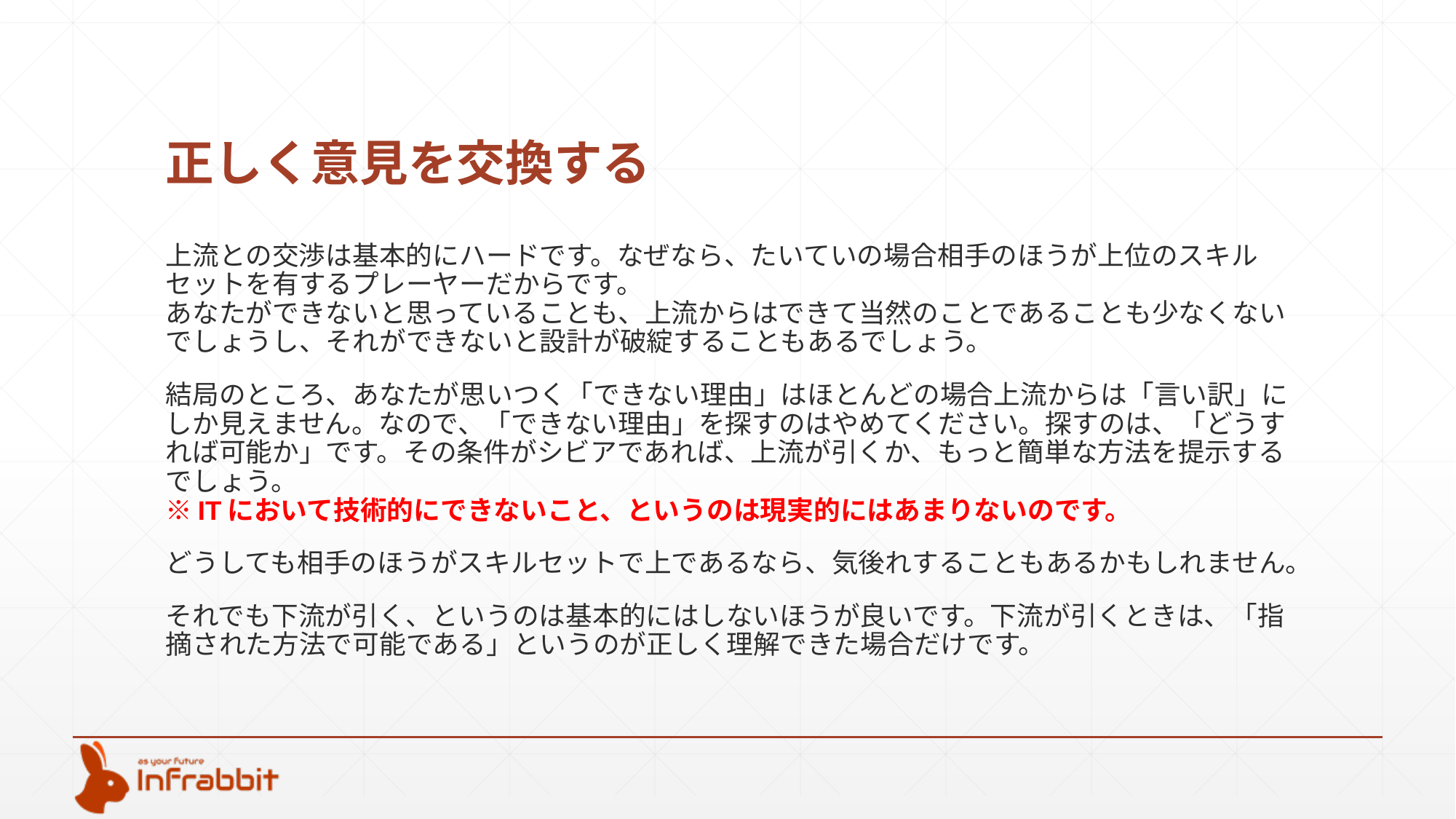

# 正しく意見を交換する
上流との交渉は基本的にハードです。なぜなら、たいていの場合相手のほうが上位のスキルセットを有するプレーヤーだからです。
あなたができないと思っていることも、上流からはできて当然のことであることも少なくないでしょうし、それができないと設計が破綻することもあるでしょう。
結局のところ、あなたが思いつく「できない理由」はほとんどの場合上流からは「言い訳」にしか見えません。なので、「できない理由」を探すのはやめてください。探すのは、「どうすれば可能か」です。その条件がシビアであれば、上流が引くか、もっと簡単な方法を提示するでしょう。
※ITにおいて技術的にできないこと、というのは現実的にはあまりないのです。
どうしても相手のほうがスキルセットで上であるなら、気後れすることもあるかもしれません。
それでも下流が引く、というのは基本的にはしないほうが良いです。下流が引くときは、「指摘された方法で可能である」というのが正しく理解できた場合だけです。